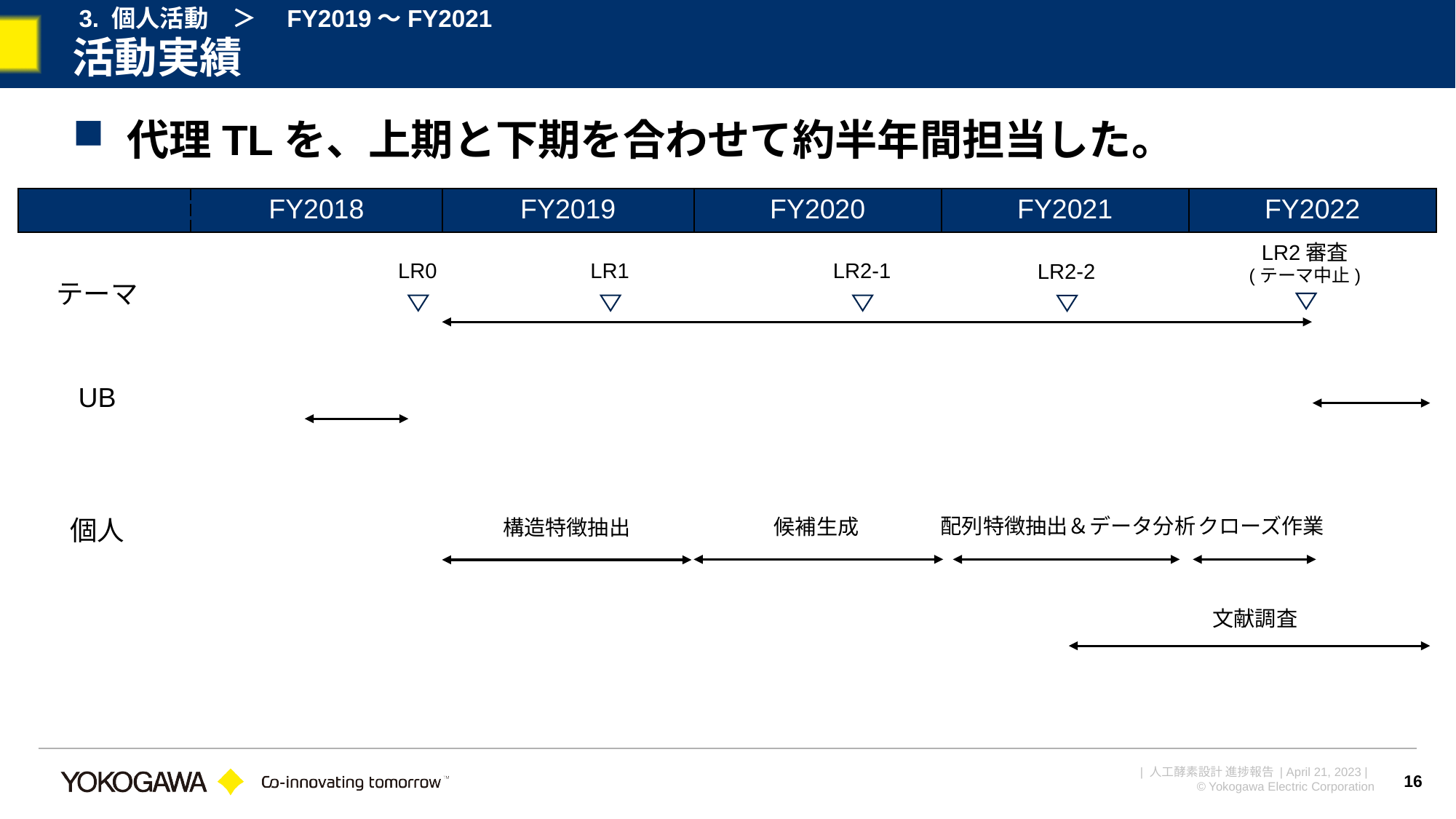

3. 個人活動　＞　FY2019～FY2021
# 活動実績
代理TLを、上期と下期を合わせて約半年間担当した。
|  | FY2018 | FY2019 | FY2020 | FY2021 | FY2022 |
| --- | --- | --- | --- | --- | --- |
LR2審査
(テーマ中止)
LR0
LR1
LR2-1
LR2-2
テーマ

UB
クローズ作業
配列特徴抽出＆データ分析
個人
候補生成
構造特徴抽出
文献調査
16